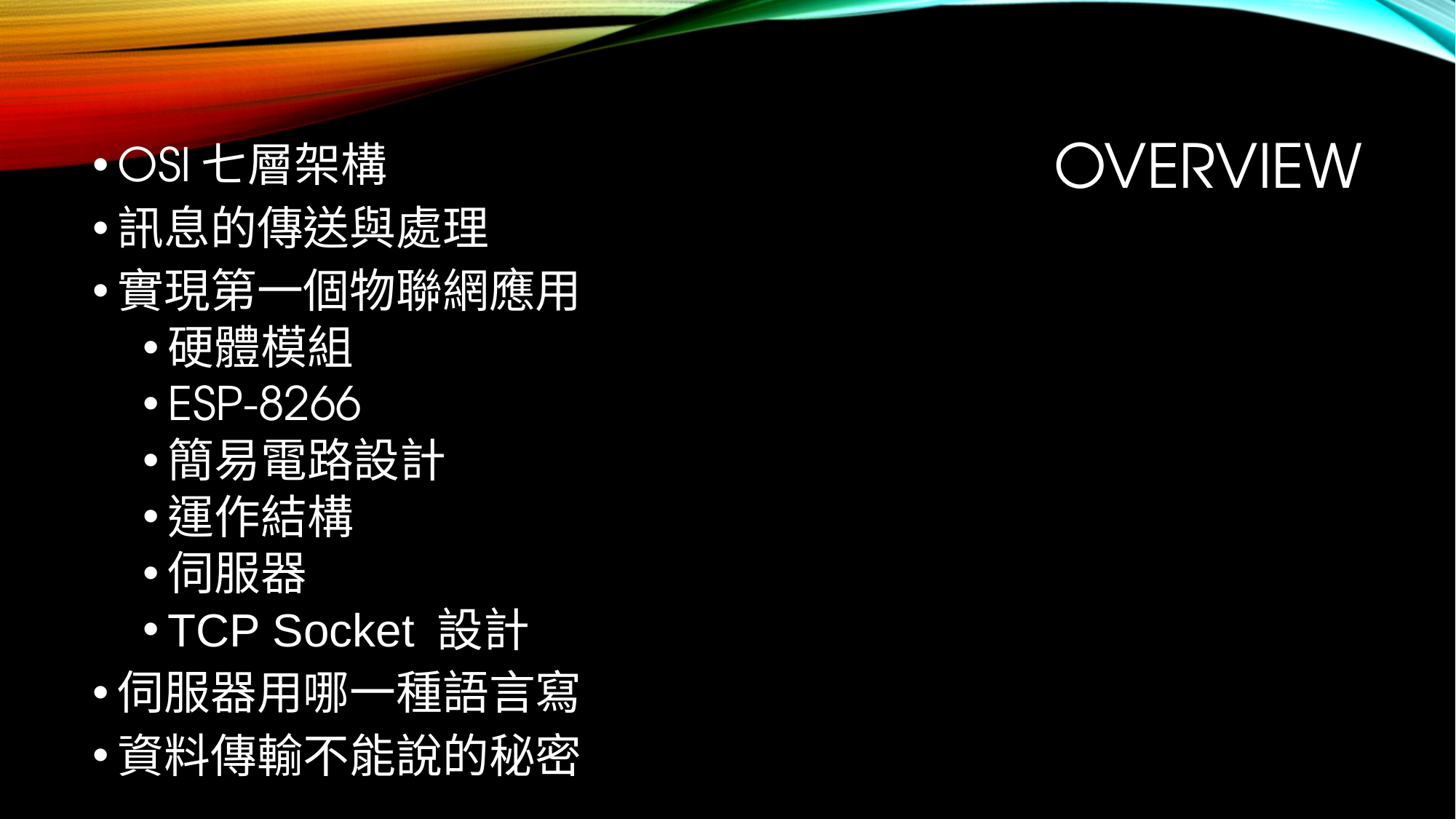

# Overview
OSI七層架構
訊息的傳送與處理
實現第一個物聯網應用
硬體模組
ESP-8266
簡易電路設計
運作結構
伺服器
TCP Socket 設計
伺服器用哪一種語言寫
資料傳輸不能說的秘密